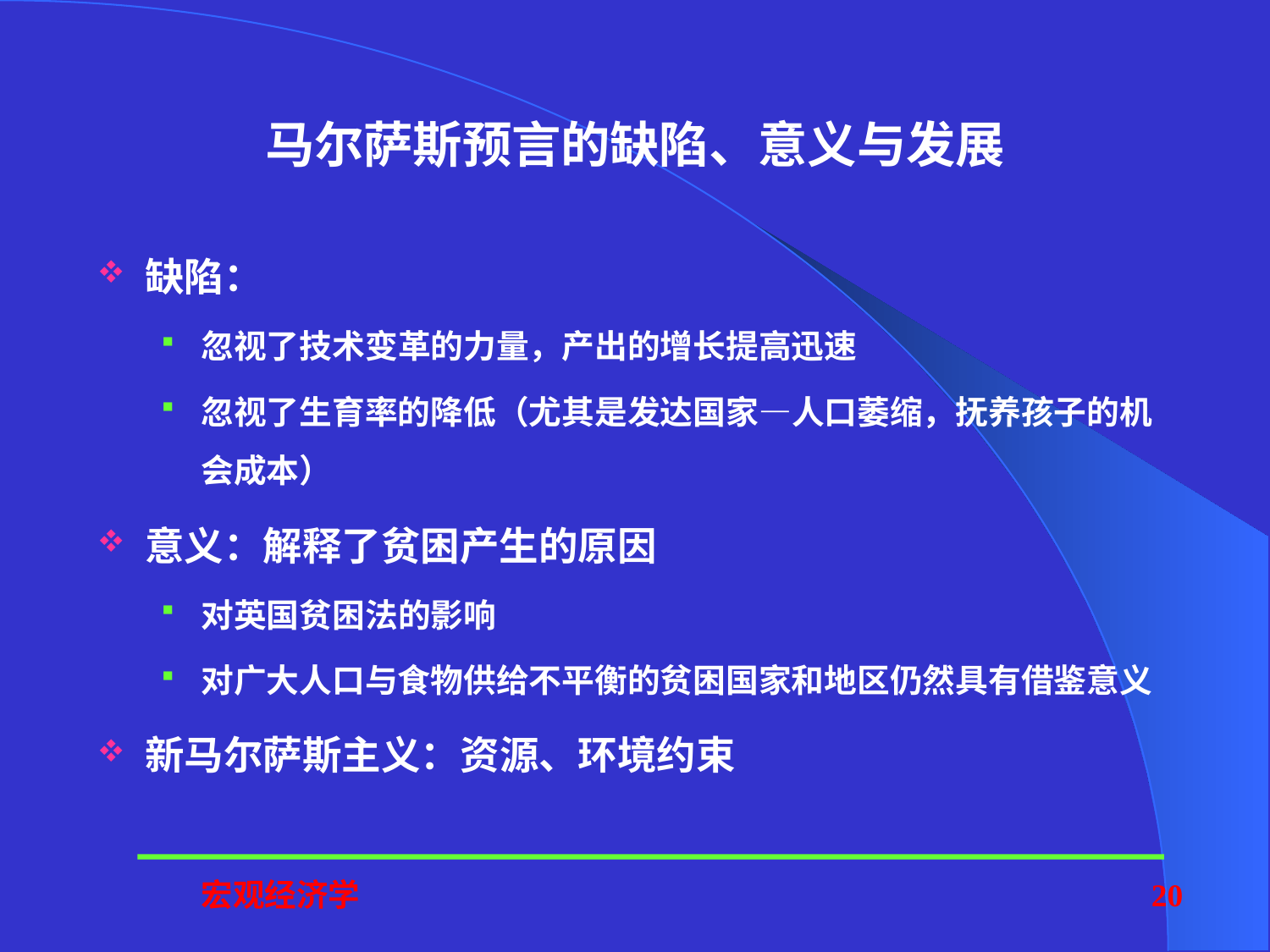

# 马尔萨斯预言的缺陷、意义与发展
缺陷：
忽视了技术变革的力量，产出的增长提高迅速
忽视了生育率的降低（尤其是发达国家—人口萎缩，抚养孩子的机会成本）
意义：解释了贫困产生的原因
对英国贫困法的影响
对广大人口与食物供给不平衡的贫困国家和地区仍然具有借鉴意义
新马尔萨斯主义：资源、环境约束